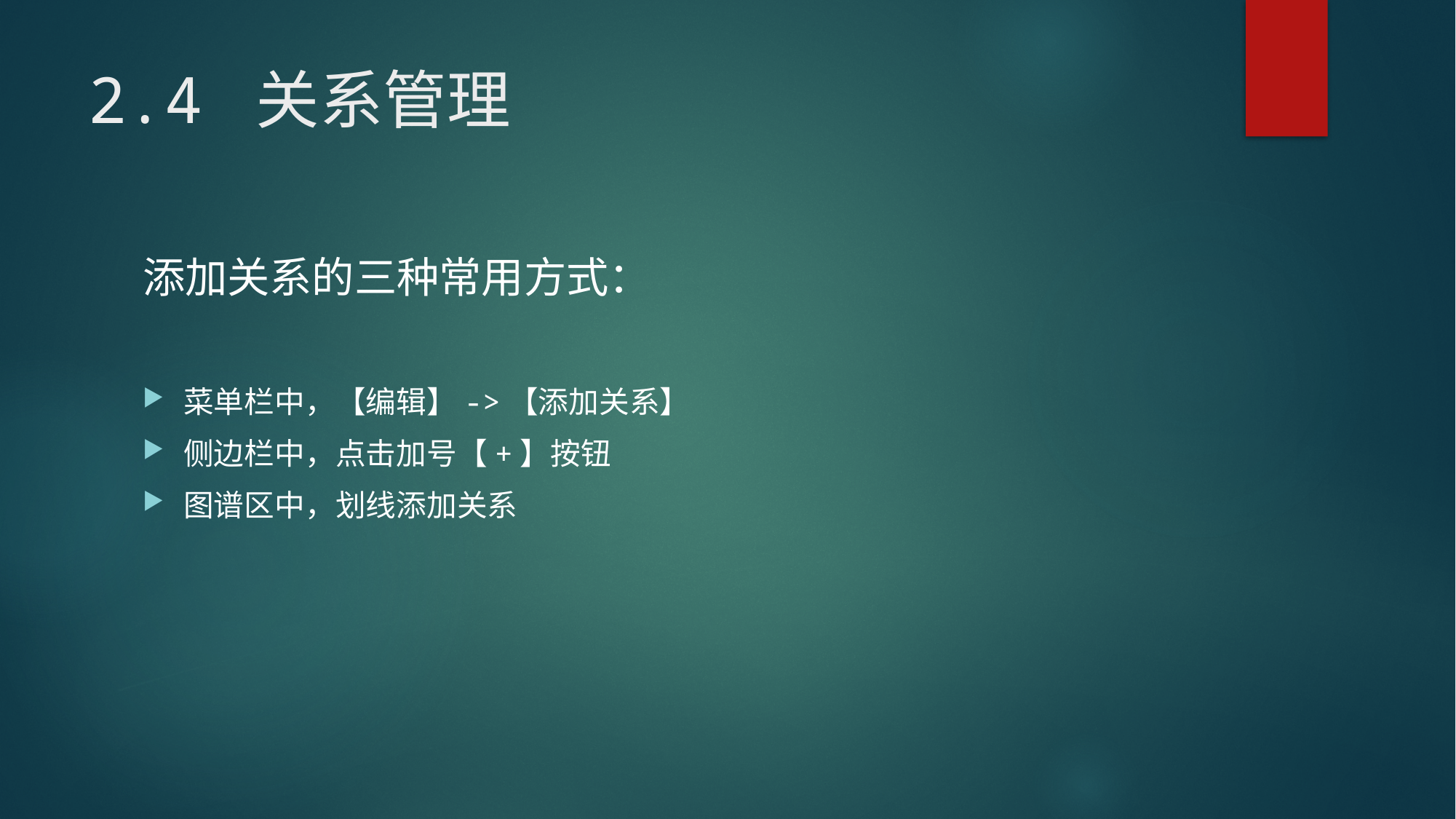

# 2.4 关系管理
添加关系的三种常用方式：

菜单栏中，【编辑】->【添加关系】
侧边栏中，点击加号【+】按钮
图谱区中，划线添加关系